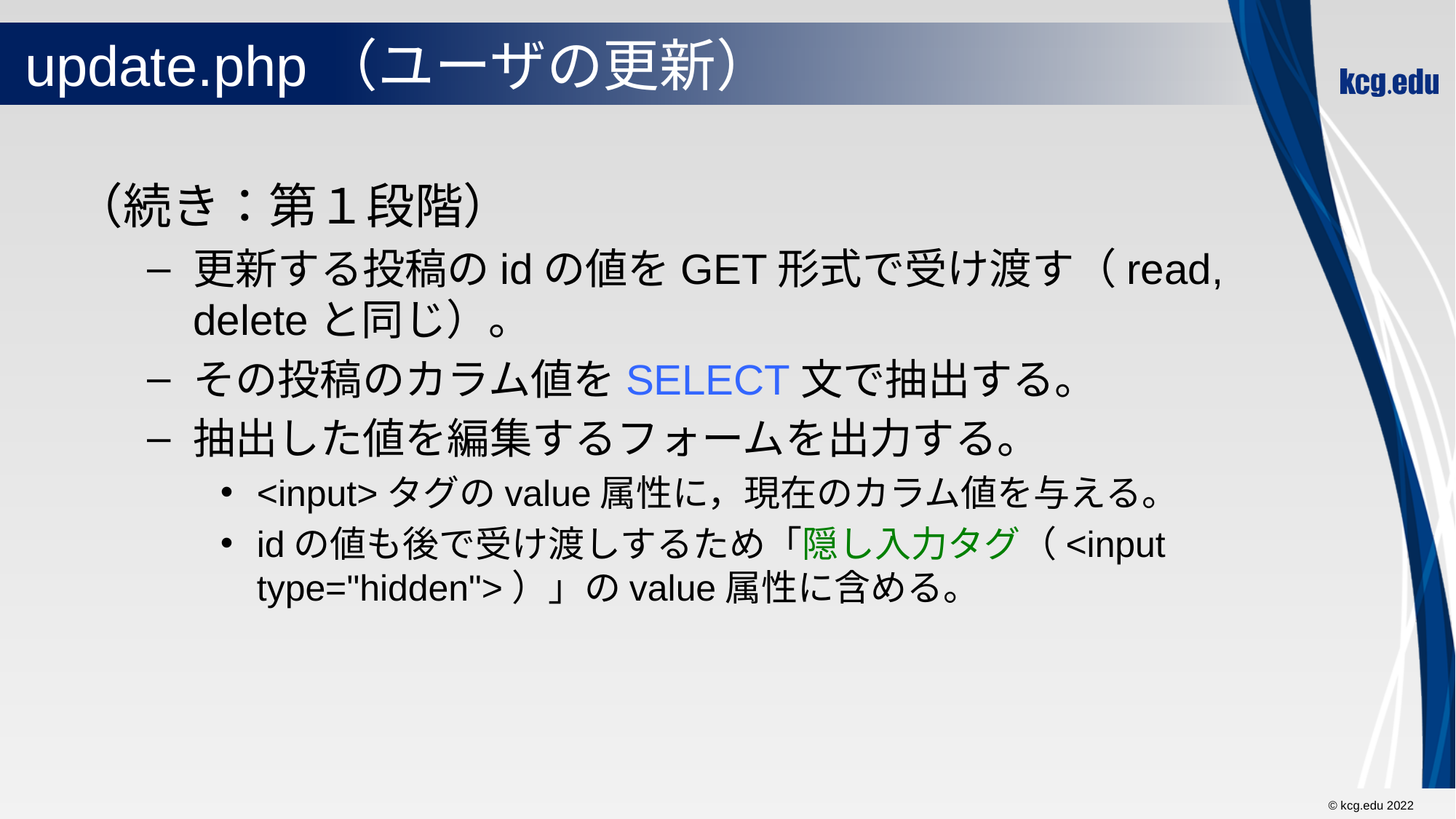

# update.php（ユーザの更新）
（続き：第１段階）
更新する投稿のidの値をGET形式で受け渡す（read, deleteと同じ）。
その投稿のカラム値をSELECT文で抽出する。
抽出した値を編集するフォームを出力する。
<input>タグのvalue属性に，現在のカラム値を与える。
idの値も後で受け渡しするため「隠し入力タグ（<input type="hidden">）」のvalue属性に含める。